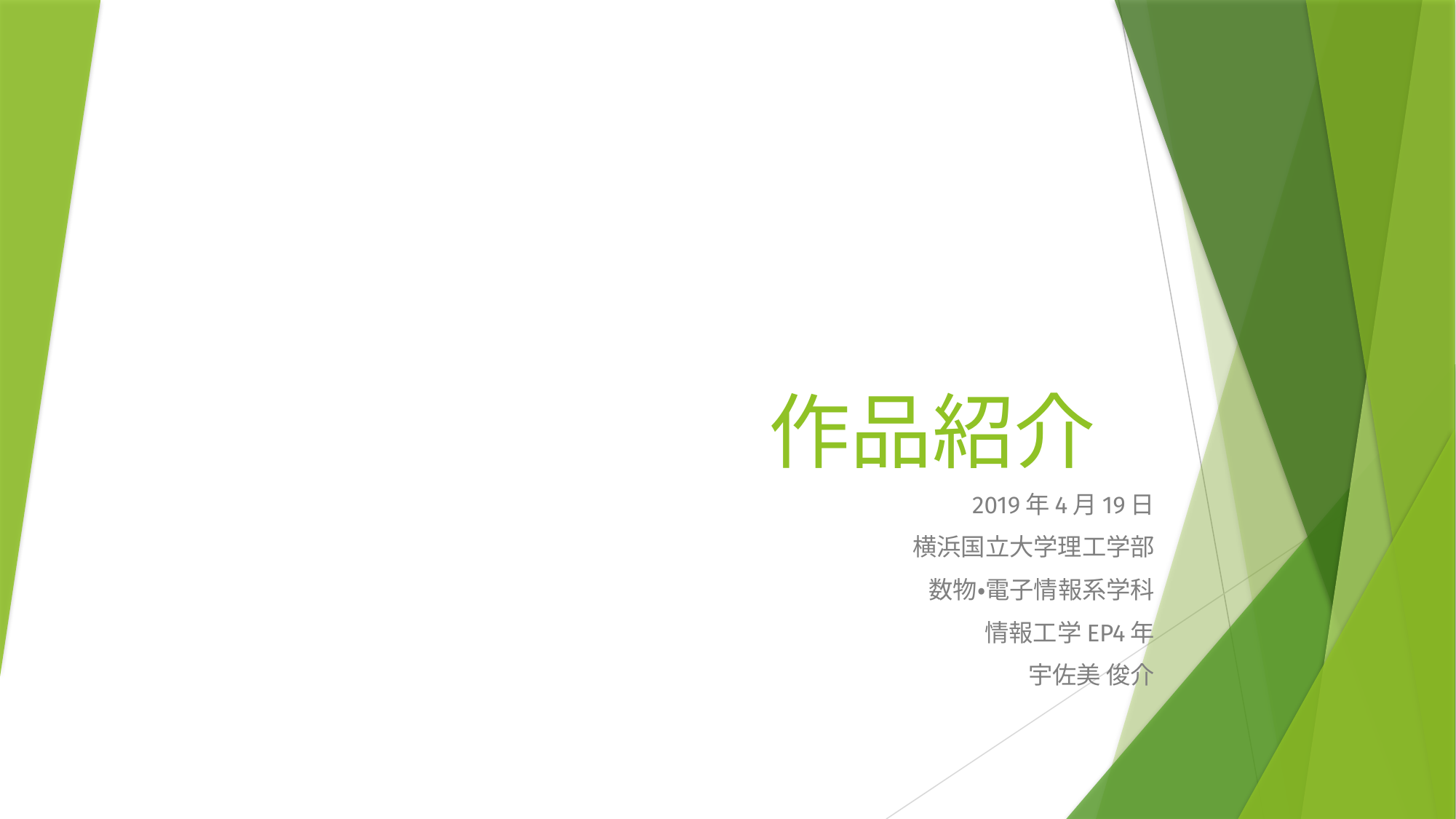

# 作品紹介
2019年4月19日
横浜国立大学理工学部
数物・電子情報系学科
情報工学EP4年
宇佐美 俊介